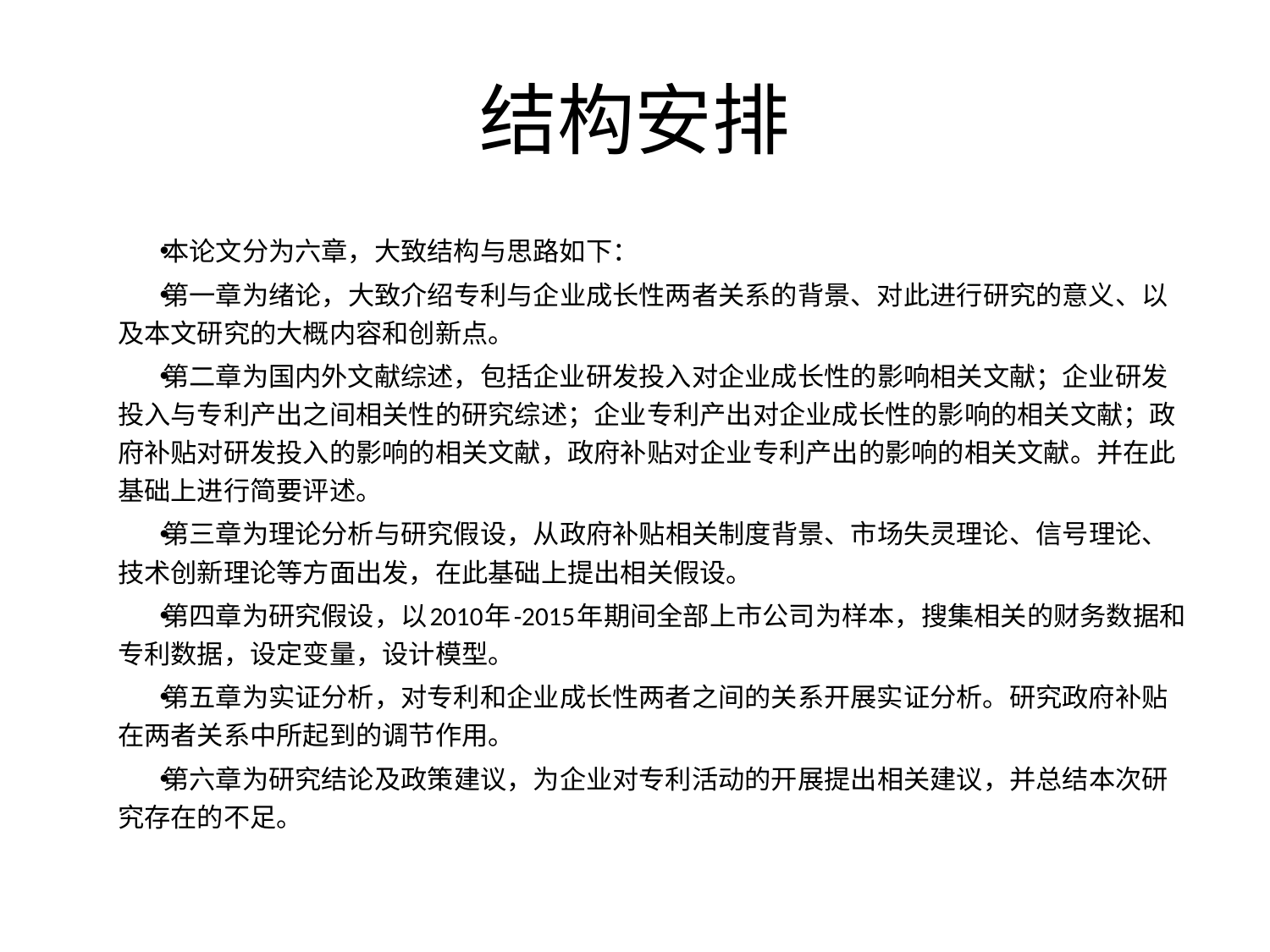

# 结构安排
本论文分为六章，大致结构与思路如下：
第一章为绪论，大致介绍专利与企业成长性两者关系的背景、对此进行研究的意义、以及本文研究的大概内容和创新点。
第二章为国内外文献综述，包括企业研发投入对企业成长性的影响相关文献；企业研发投入与专利产出之间相关性的研究综述；企业专利产出对企业成长性的影响的相关文献；政府补贴对研发投入的影响的相关文献，政府补贴对企业专利产出的影响的相关文献。并在此基础上进行简要评述。
第三章为理论分析与研究假设，从政府补贴相关制度背景、市场失灵理论、信号理论、技术创新理论等方面出发，在此基础上提出相关假设。
第四章为研究假设，以2010年-2015年期间全部上市公司为样本，搜集相关的财务数据和专利数据，设定变量，设计模型。
第五章为实证分析，对专利和企业成长性两者之间的关系开展实证分析。研究政府补贴在两者关系中所起到的调节作用。
第六章为研究结论及政策建议，为企业对专利活动的开展提出相关建议，并总结本次研究存在的不足。